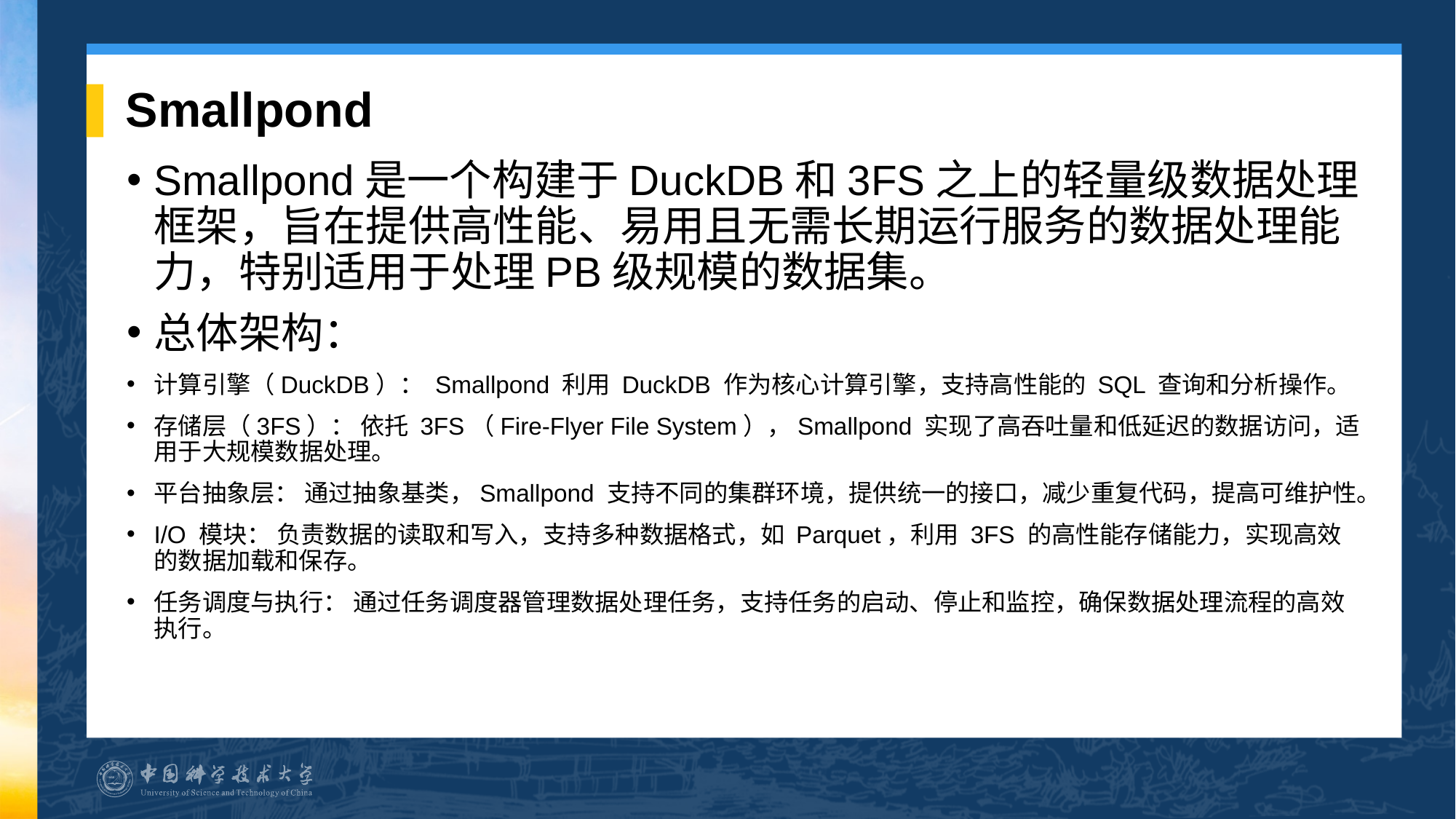

# Smallpond
Smallpond是一个构建于DuckDB和3FS之上的轻量级数据处理框架，旨在提供高性能、易用且无需长期运行服务的数据处理能力，特别适用于处理PB级规模的数据集。
总体架构：
计算引擎（DuckDB）： Smallpond 利用 DuckDB 作为核心计算引擎，支持高性能的 SQL 查询和分析操作。
存储层（3FS）： 依托 3FS（Fire-Flyer File System），Smallpond 实现了高吞吐量和低延迟的数据访问，适用于大规模数据处理。
平台抽象层： 通过抽象基类，Smallpond 支持不同的集群环境，提供统一的接口，减少重复代码，提高可维护性。
I/O 模块： 负责数据的读取和写入，支持多种数据格式，如 Parquet，利用 3FS 的高性能存储能力，实现高效的数据加载和保存。
任务调度与执行： 通过任务调度器管理数据处理任务，支持任务的启动、停止和监控，确保数据处理流程的高效执行。